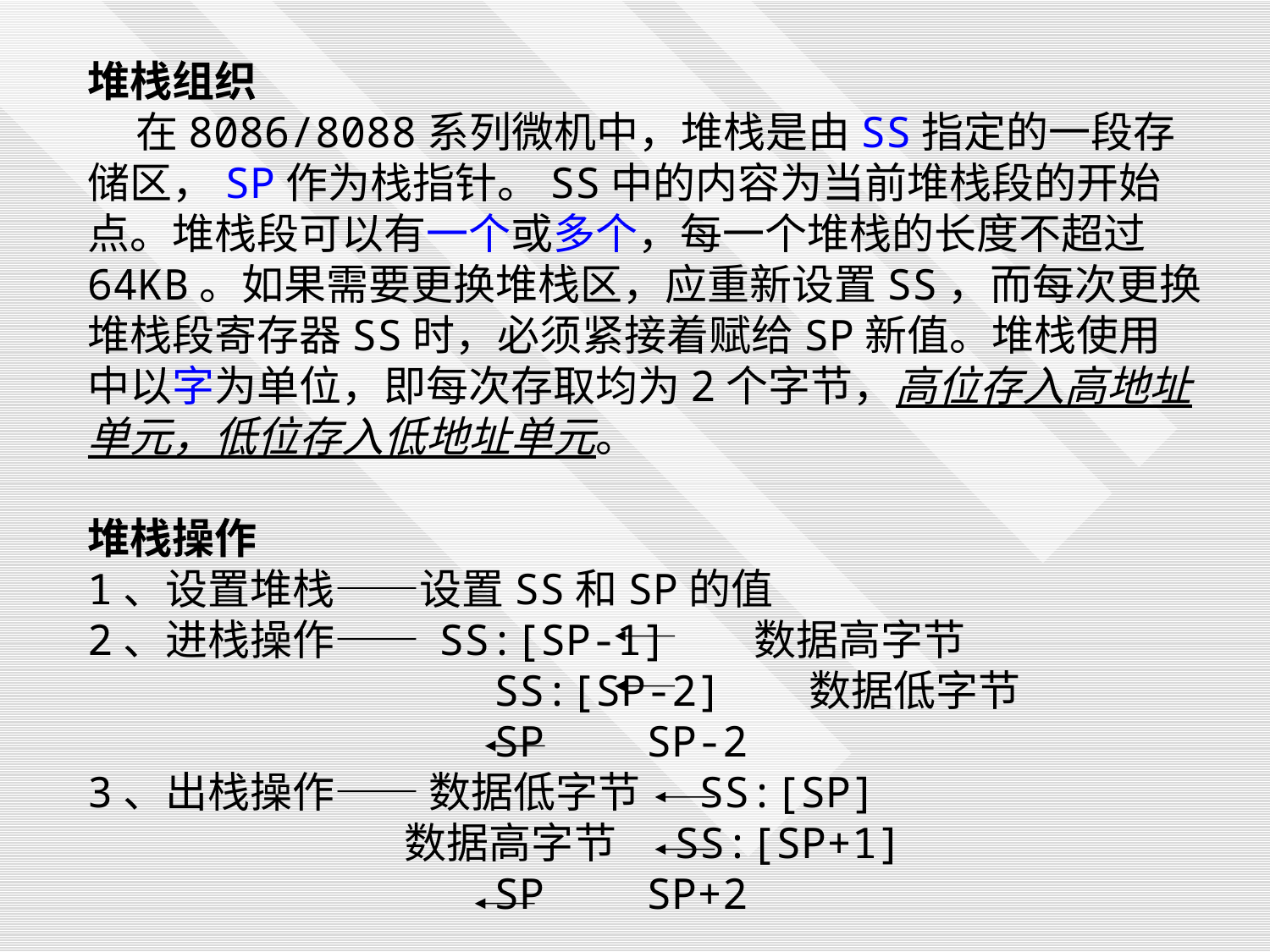

堆栈组织
    在8086/8088系列微机中，堆栈是由SS指定的一段存储区，SP作为栈指针。SS中的内容为当前堆栈段的开始点。堆栈段可以有一个或多个，每一个堆栈的长度不超过64KB。如果需要更换堆栈区，应重新设置SS，而每次更换堆栈段寄存器SS时，必须紧接着赋给SP新值。堆栈使用中以字为单位，即每次存取均为2个字节，高位存入高地址单元，低位存入低地址单元。

堆栈操作
1、设置堆栈——设置SS和SP的值
2、进栈操作—— SS:[SP-1]   数据高字节
                SS:[SP-2]   数据低字节
                SP    SP-2
3、出栈操作—— 数据低字节     SS:[SP]
                                           数据高字节     SS:[SP+1]
                SP    SP+2